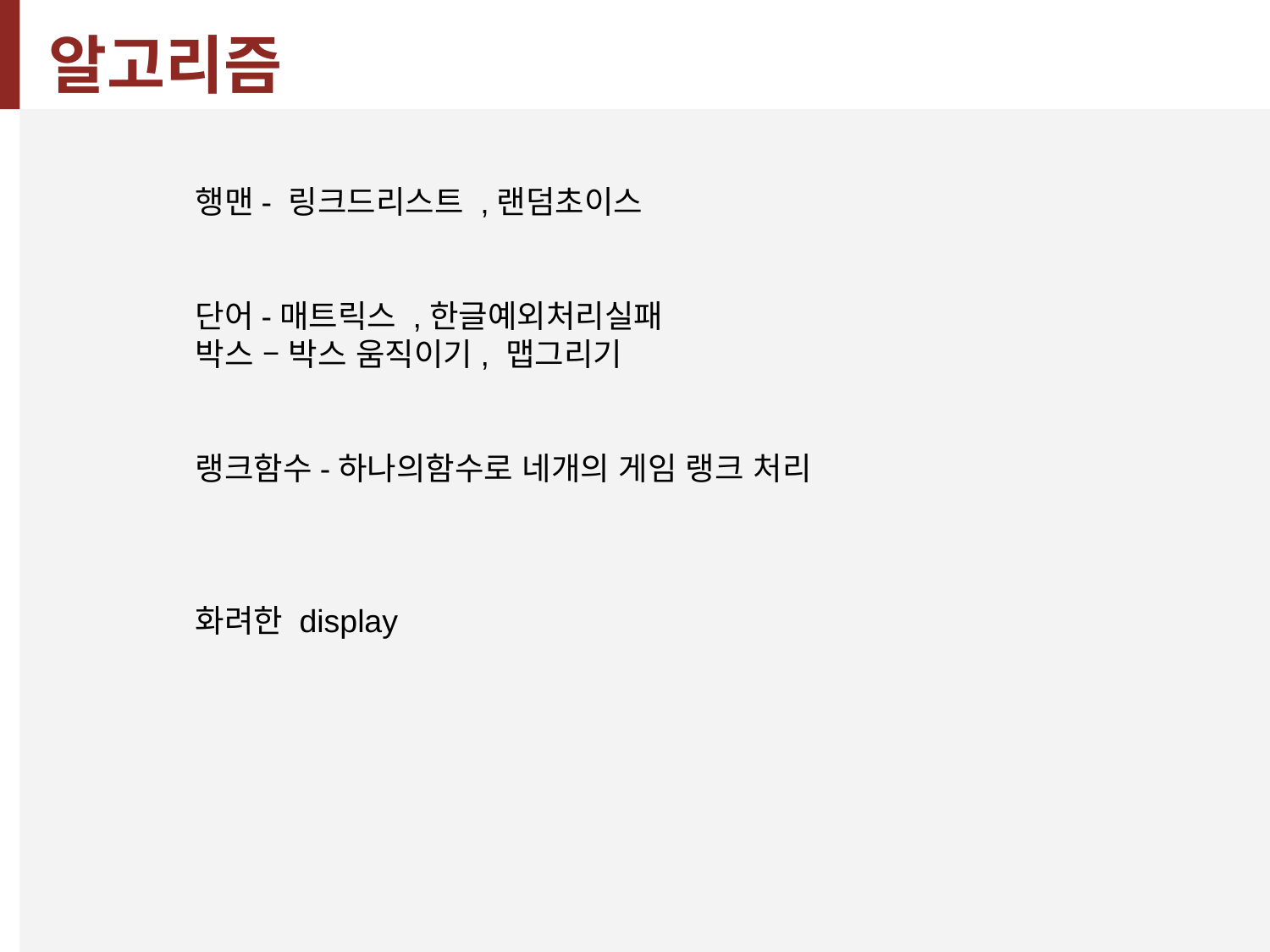

알고리즘
행맨- 링크드리스트 ,랜덤초이스

단어-매트릭스 ,한글예외처리실패
박스 – 박스 움직이기, 맵그리기

랭크함수-하나의함수로 네개의 게임 랭크 처리

화려한 display